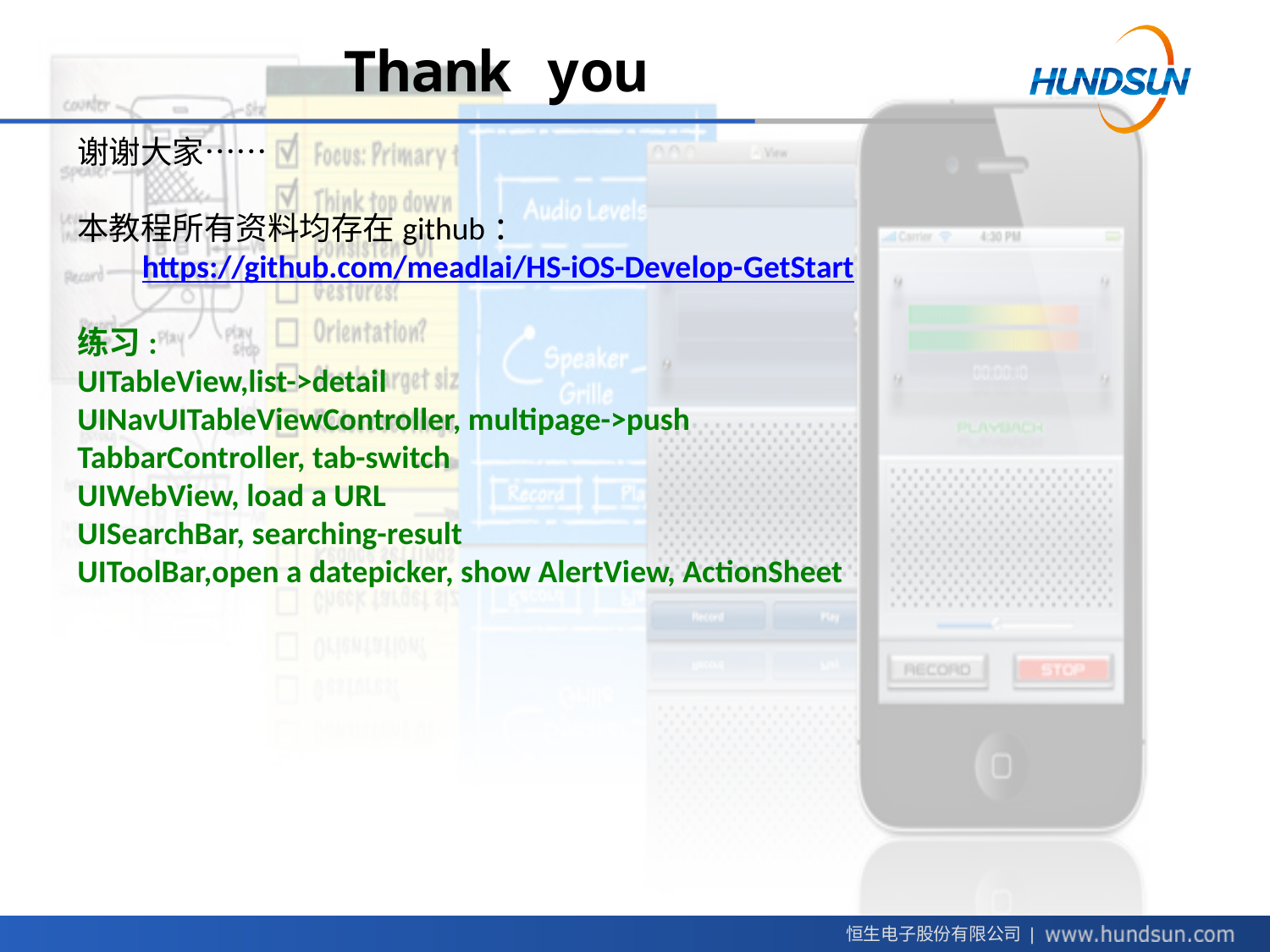

# Thank you
谢谢大家……

本教程所有资料均存在github：
         https://github.com/meadlai/HS-iOS-Develop-GetStart

练习:
UITableView,list->detail
UINavUITableViewController, multipage->push
TabbarController, tab-switch
UIWebView, load a URL
UISearchBar, searching-result
UIToolBar,open a datepicker, show AlertView, ActionSheet